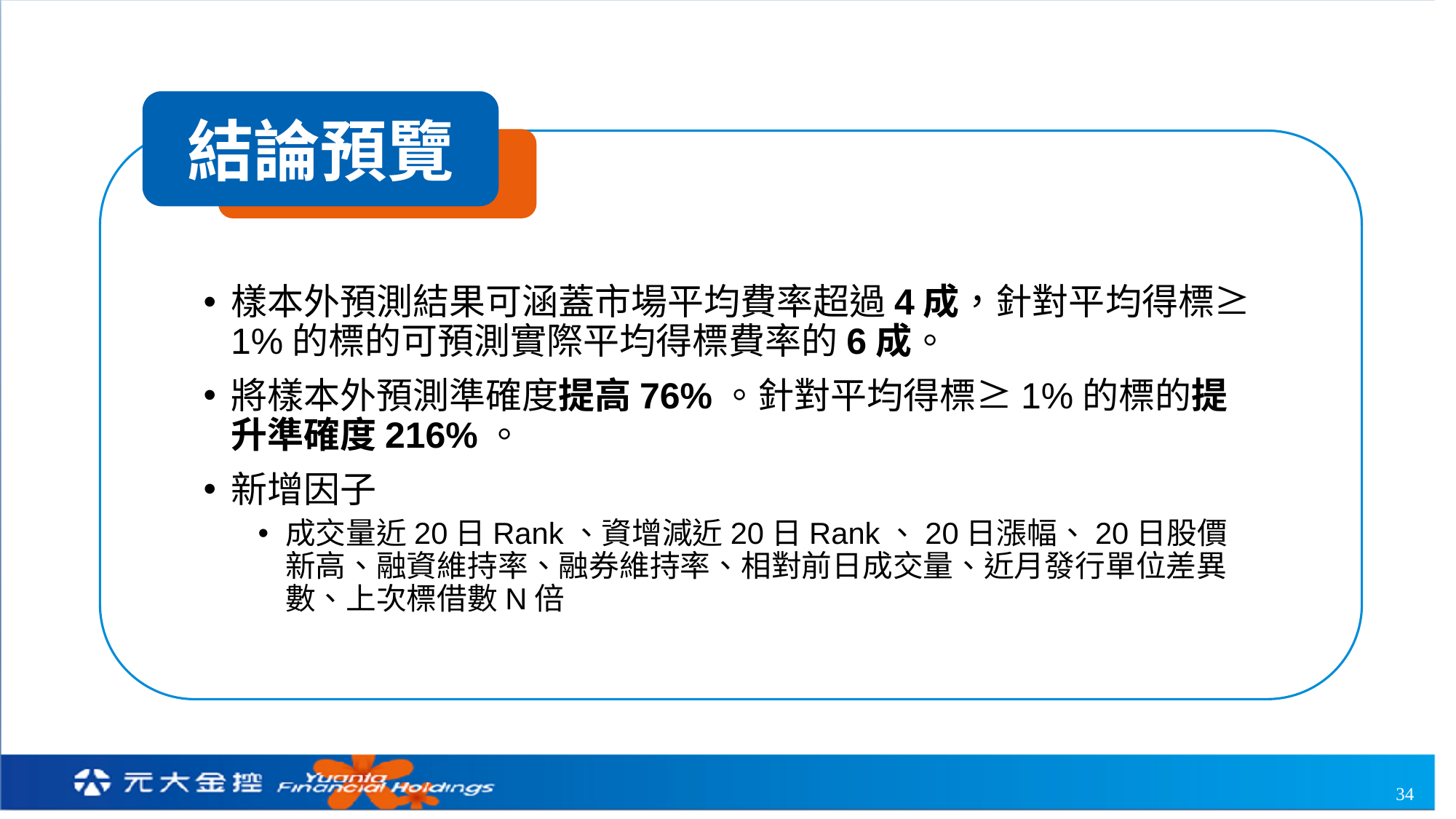

結論預覽

樣本外預測結果可涵蓋市場平均費率超過4成，針對平均得標≥1%的標的可預測實際平均得標費率的6成。
將樣本外預測準確度提高76%。針對平均得標≥1%的標的提升準確度216%。
新增因子
成交量近20日Rank、資增減近20日Rank、20日漲幅、20日股價新高、融資維持率、融券維持率、相對前日成交量、近月發行單位差異數、上次標借數N倍

34